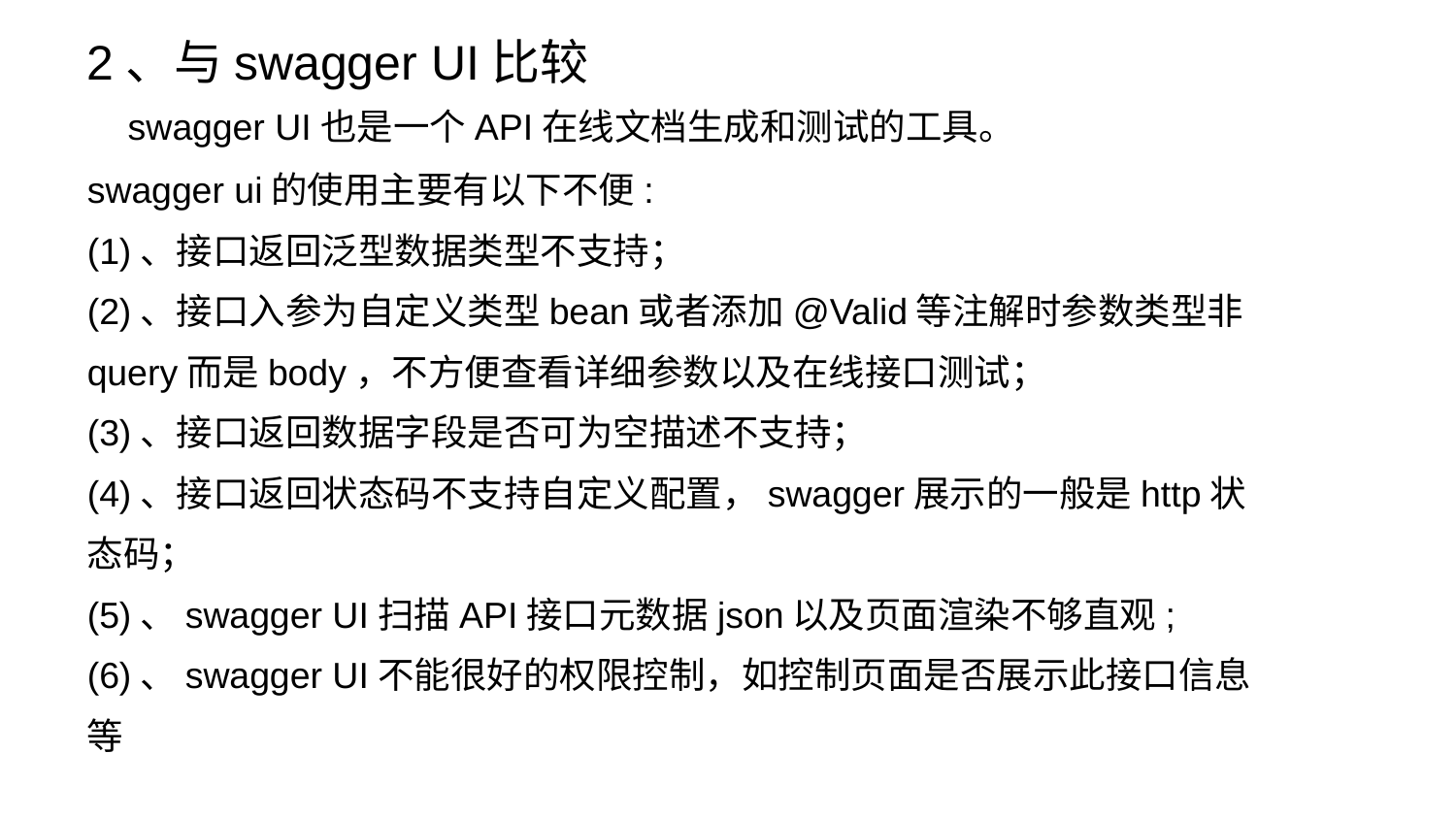

2、与swagger UI比较
   swagger UI也是一个API在线文档生成和测试的工具。
swagger ui的使用主要有以下不便:
(1)、接口返回泛型数据类型不支持；
(2)、接口入参为自定义类型bean或者添加@Valid等注解时参数类型非query而是body，不方便查看详细参数以及在线接口测试；
(3)、接口返回数据字段是否可为空描述不支持；
(4)、接口返回状态码不支持自定义配置，swagger展示的一般是http状态码；
(5)、swagger UI扫描API接口元数据json以及页面渲染不够直观;
(6)、swagger UI不能很好的权限控制，如控制页面是否展示此接口信息等